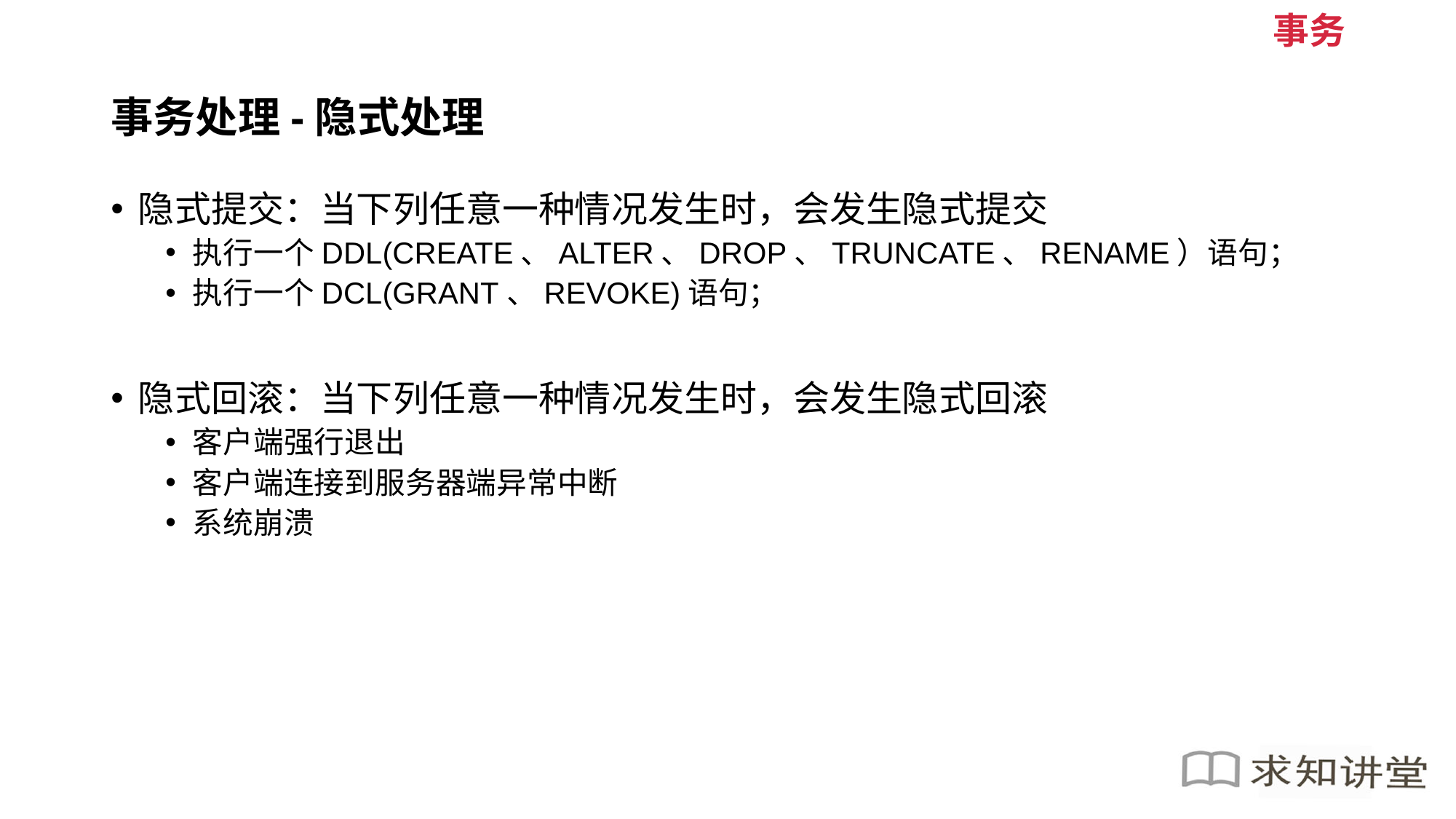

事务
# 事务处理-隐式处理
隐式提交：当下列任意一种情况发生时，会发生隐式提交
执行一个DDL(CREATE、ALTER、DROP、TRUNCATE、RENAME）语句；
执行一个DCL(GRANT、REVOKE)语句；

隐式回滚：当下列任意一种情况发生时，会发生隐式回滚
客户端强行退出
客户端连接到服务器端异常中断
系统崩溃